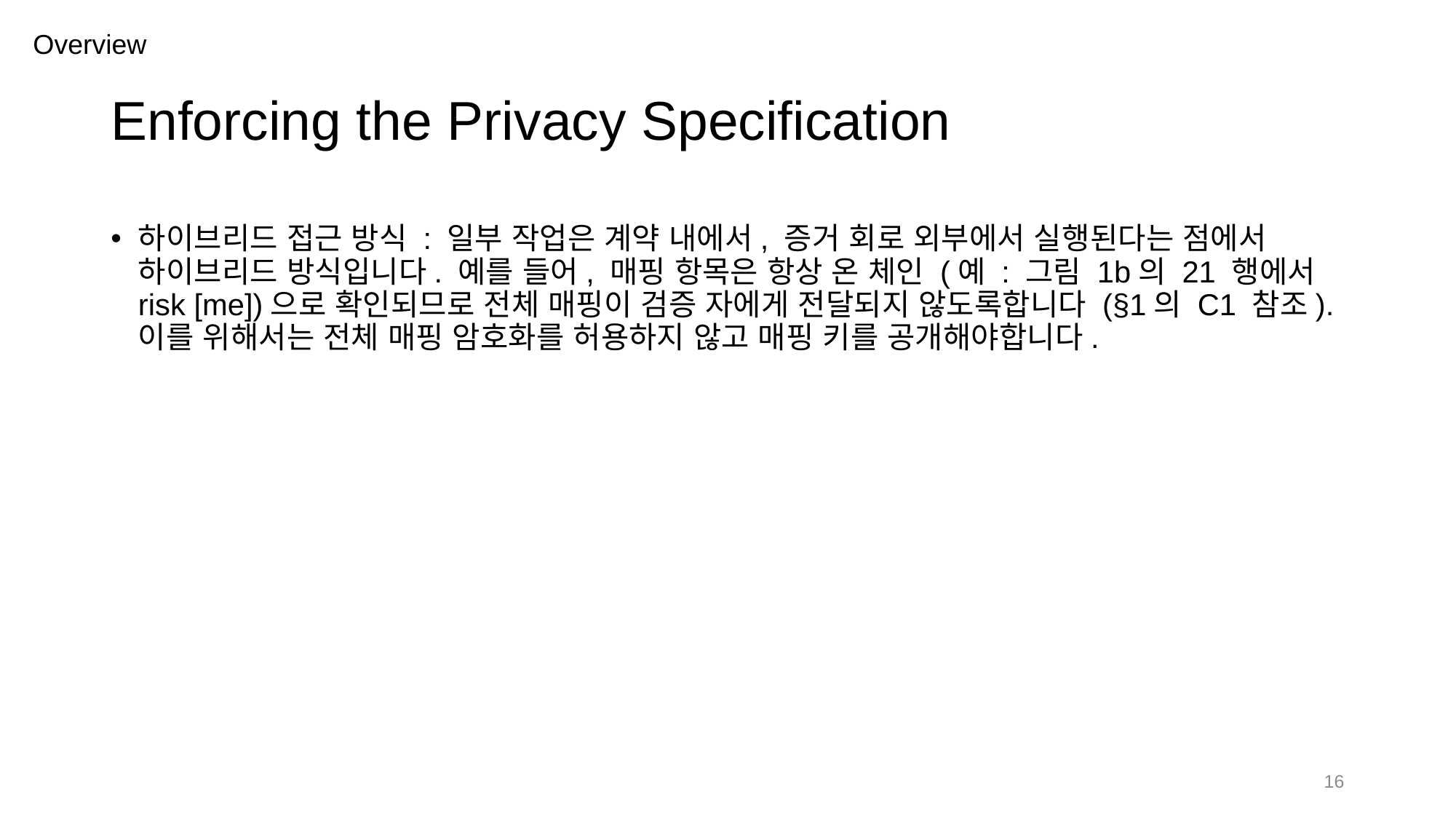

Overview
# Enforcing the Privacy Specification
하이브리드 접근 방식 : 일부 작업은 계약 내에서, 증거 회로 외부에서 실행된다는 점에서 하이브리드 방식입니다. 예를 들어, 매핑 항목은 항상 온 체인 (예 : 그림 1b의 21 행에서 risk [me])으로 확인되므로 전체 매핑이 검증 자에게 전달되지 않도록합니다 (§1의 C1 참조). 이를 위해서는 전체 매핑 암호화를 허용하지 않고 매핑 키를 공개해야합니다.
16